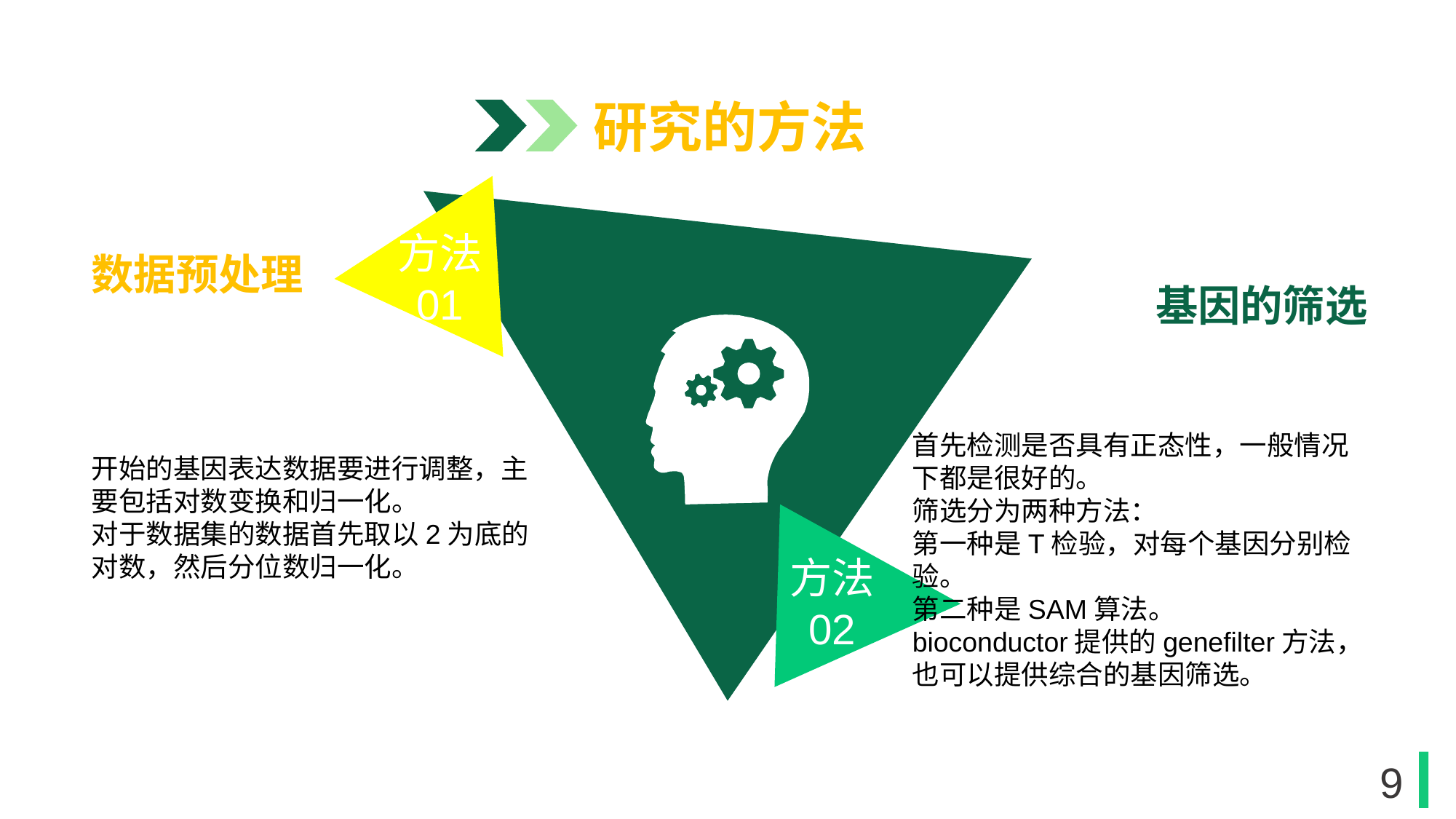

研究的方法

方法
01

数据预处理

开始的基因表达数据要进行调整，主要包括对数变换和归一化。
对于数据集的数据首先取以2为底的对数，然后分位数归一化。
基因的筛选

首先检测是否具有正态性，一般情况下都是很好的。
筛选分为两种方法：
第一种是T检验，对每个基因分别检验。
第二种是SAM算法。
bioconductor提供的genefilter方法，也可以提供综合的基因筛选。

方法
02
9